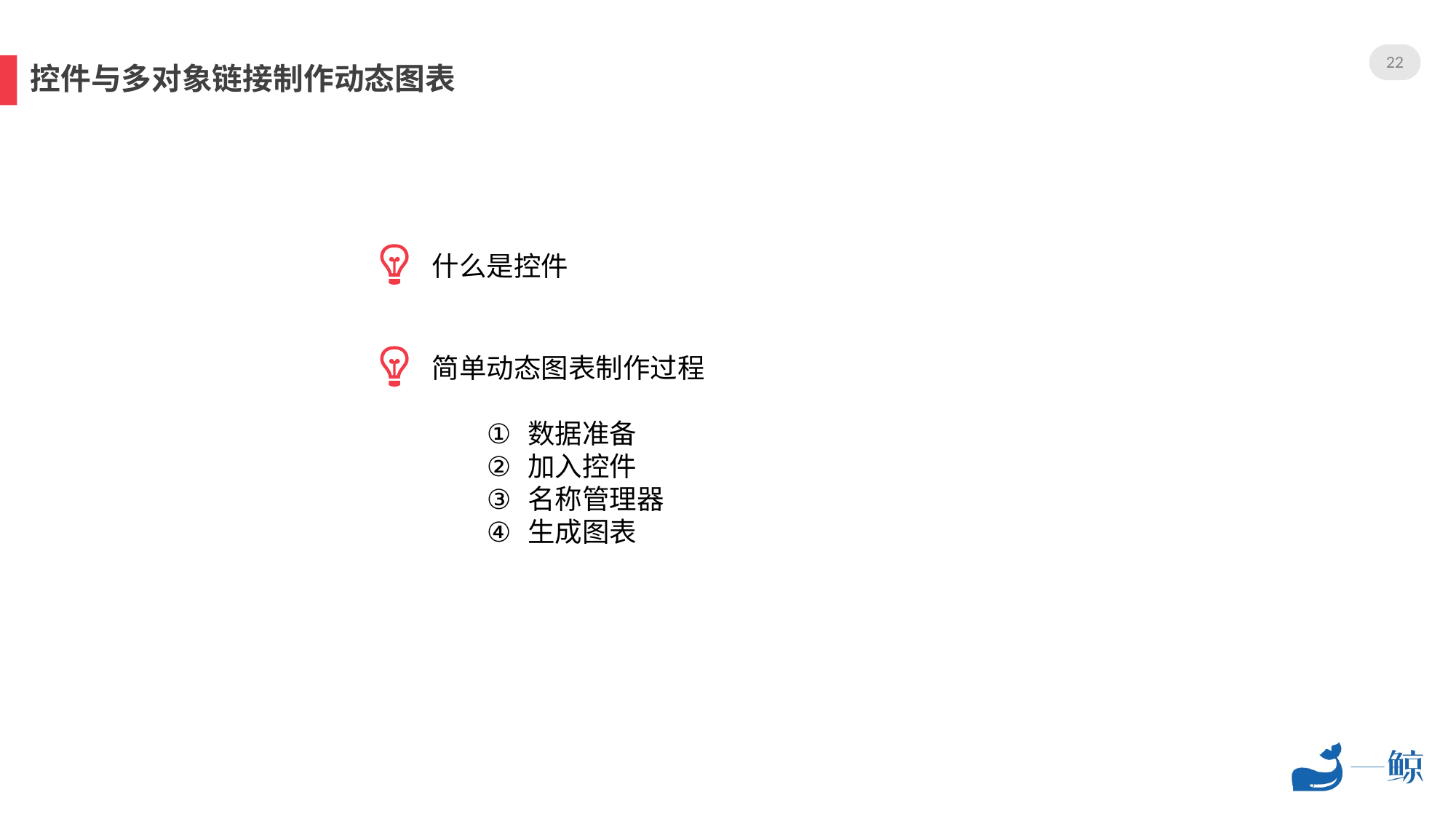

22
控件与多对象链接制作动态图表
什么是控件

简单动态图表制作过程

数据准备
加入控件
名称管理器
生成图表